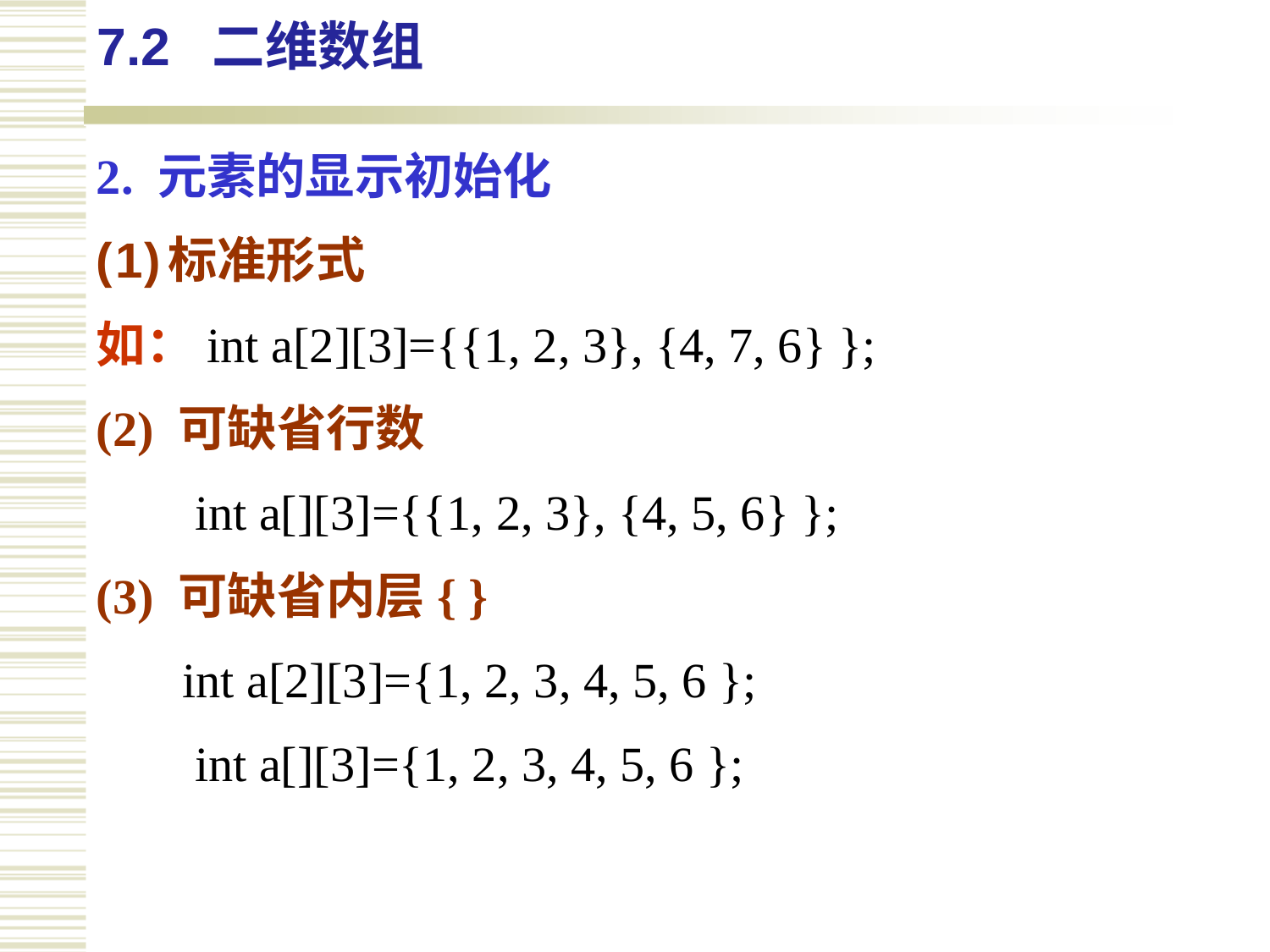

7.2  二维数组
2. 元素的显示初始化
标准形式
如：int a[2][3]={{1, 2, 3}, {4, 7, 6} };
(2) 可缺省行数
        int a[][3]={{1, 2, 3}, {4, 5, 6} };
(3) 可缺省内层{ }
       int a[2][3]={1, 2, 3, 4, 5, 6 };
        int a[][3]={1, 2, 3, 4, 5, 6 };